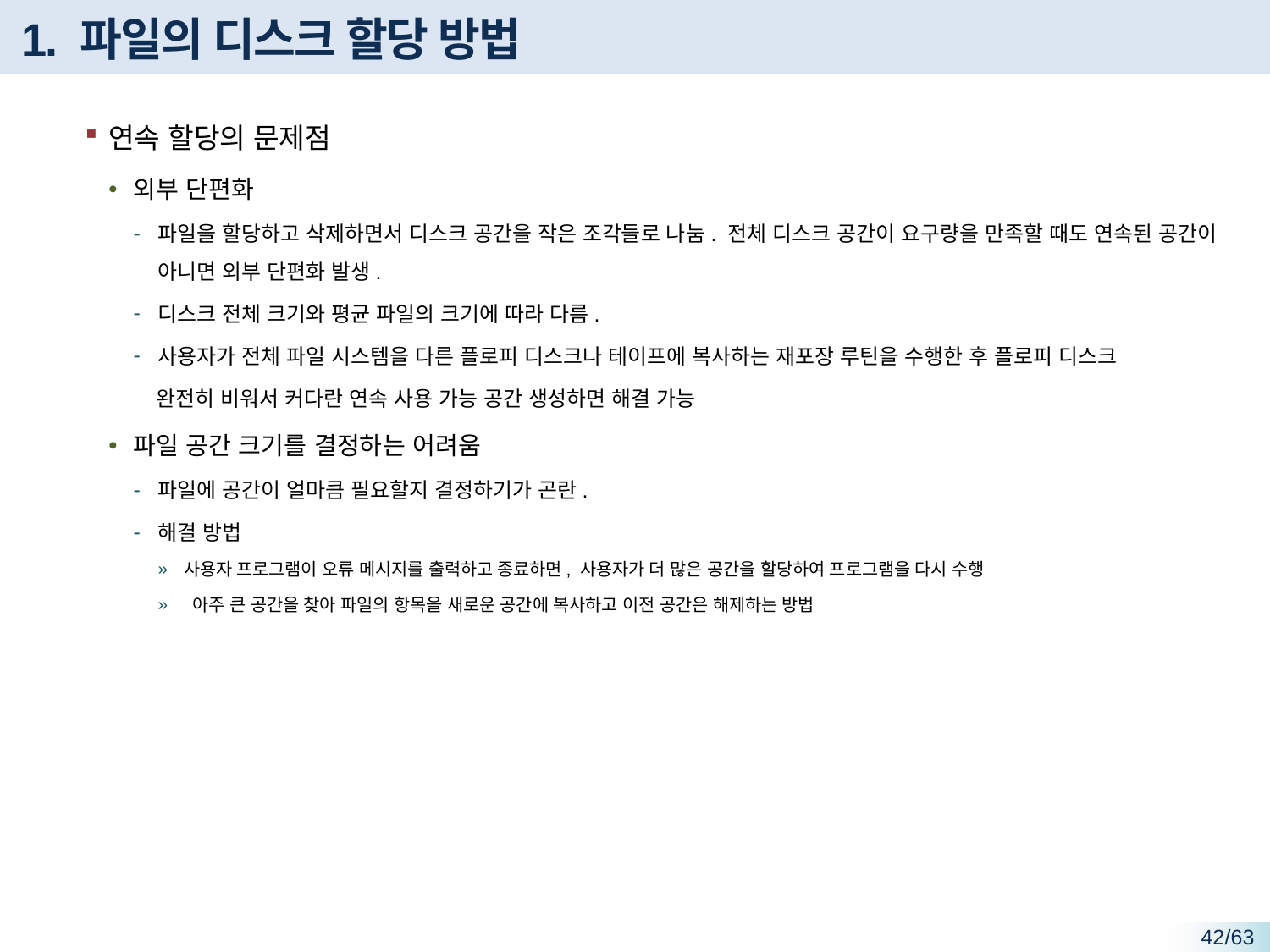

# 1. 파일의 디스크 할당 방법
연속 할당의 문제점
외부 단편화
파일을 할당하고 삭제하면서 디스크 공간을 작은 조각들로 나눔. 전체 디스크 공간이 요구량을 만족할 때도 연속된 공간이 아니면 외부 단편화 발생.
디스크 전체 크기와 평균 파일의 크기에 따라 다름.
사용자가 전체 파일 시스템을 다른 플로피 디스크나 테이프에 복사하는 재포장 루틴을 수행한 후 플로피 디스크
   완전히 비워서 커다란 연속 사용 가능 공간 생성하면 해결 가능
파일 공간 크기를 결정하는 어려움
파일에 공간이 얼마큼 필요할지 결정하기가 곤란.
해결 방법
사용자 프로그램이 오류 메시지를 출력하고 종료하면, 사용자가 더 많은 공간을 할당하여 프로그램을 다시 수행
 아주 큰 공간을 찾아 파일의 항목을 새로운 공간에 복사하고 이전 공간은 해제하는 방법